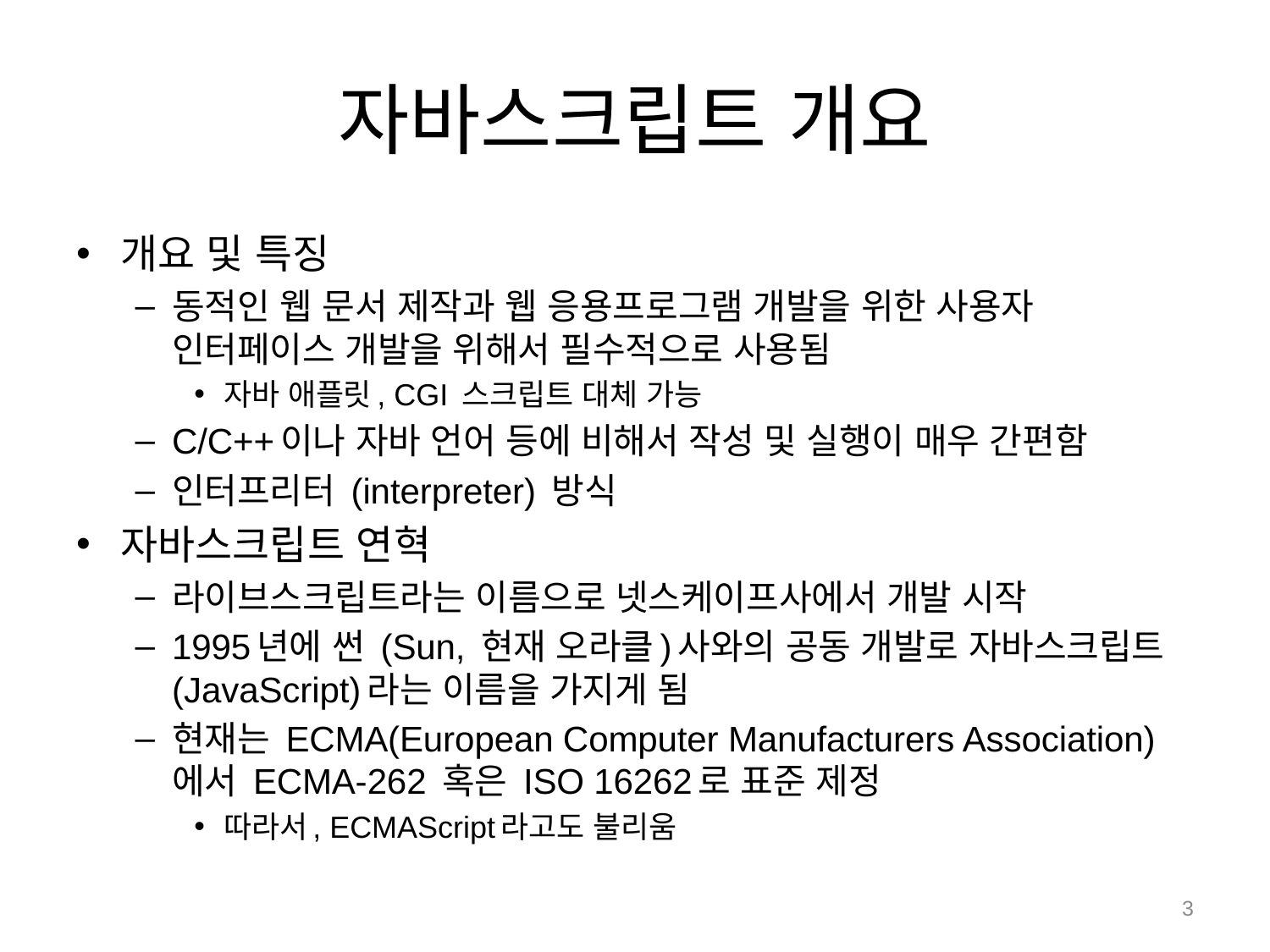

# 자바스크립트 개요
개요 및 특징
동적인 웹 문서 제작과 웹 응용프로그램 개발을 위한 사용자 인터페이스 개발을 위해서 필수적으로 사용됨
자바 애플릿, CGI 스크립트 대체 가능
C/C++이나 자바 언어 등에 비해서 작성 및 실행이 매우 간편함
인터프리터 (interpreter) 방식
자바스크립트 연혁
라이브스크립트라는 이름으로 넷스케이프사에서 개발 시작
1995년에 썬 (Sun, 현재 오라클)사와의 공동 개발로 자바스크립트 (JavaScript)라는 이름을 가지게 됨
현재는 ECMA(European Computer Manufacturers Association)에서 ECMA-262 혹은 ISO 16262로 표준 제정
따라서, ECMAScript라고도 불리움
3